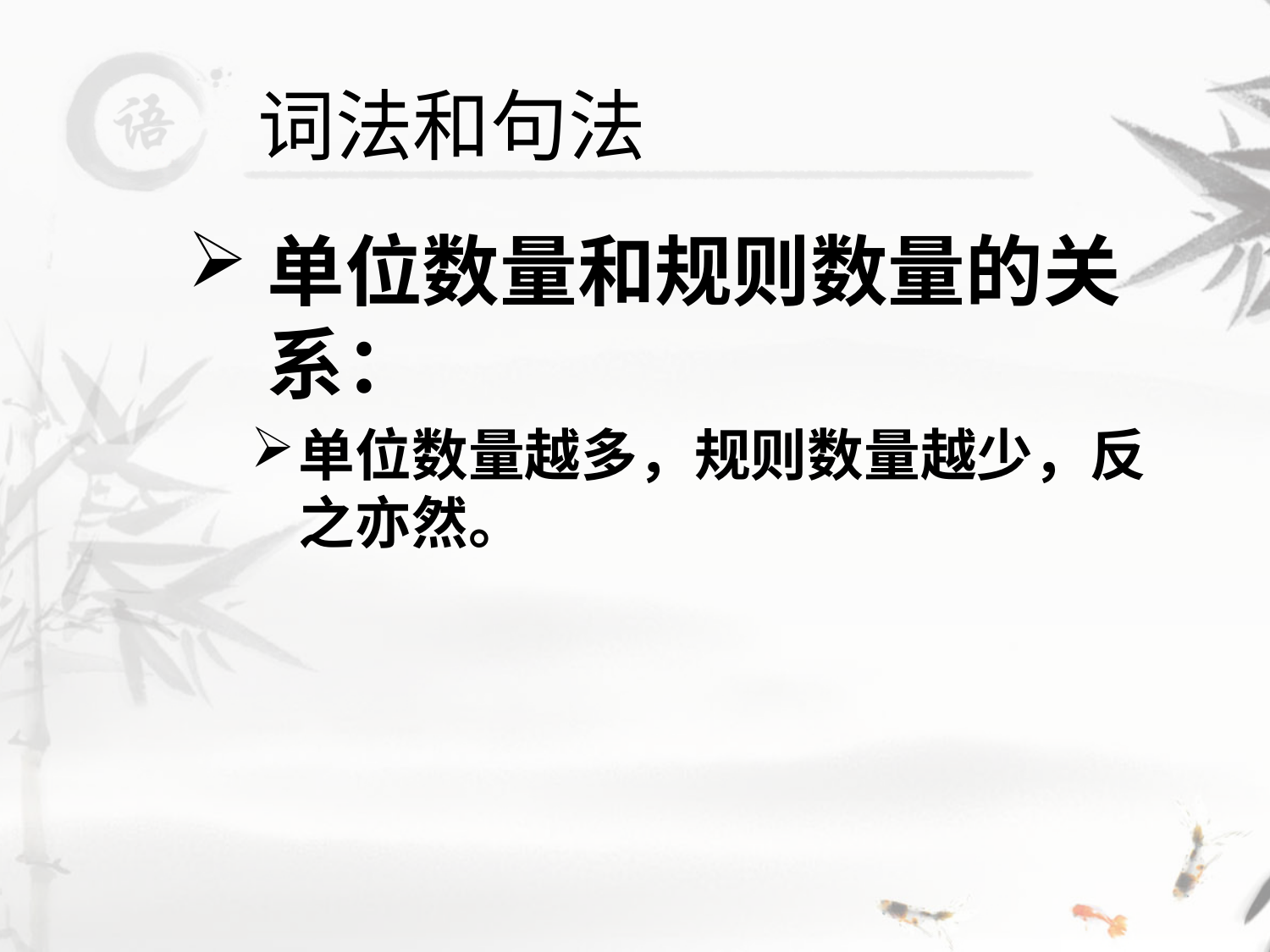

# 词法和句法
单位数量和规则数量的关系：
单位数量越多，规则数量越少，反之亦然。